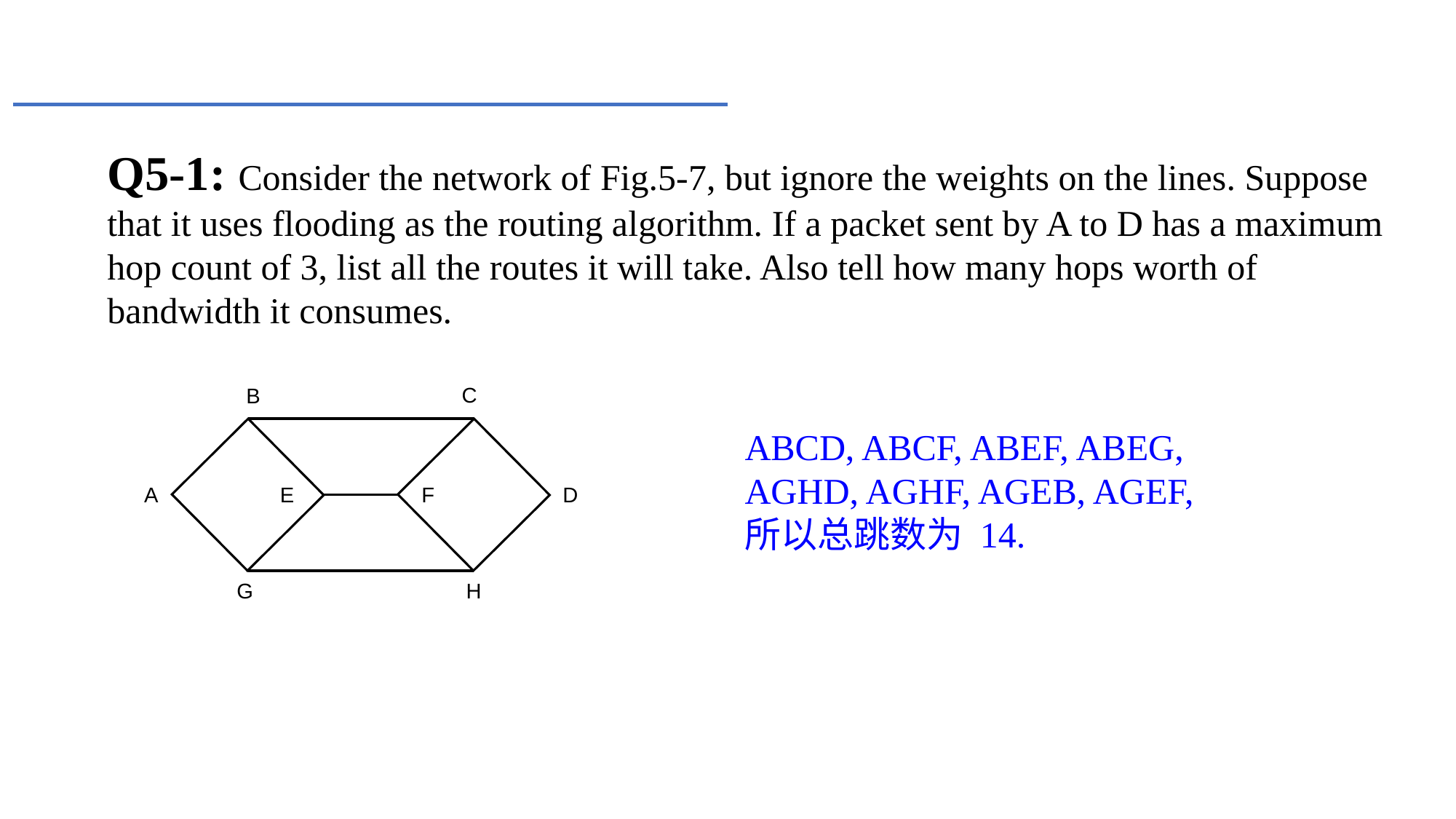

Q5-1: Consider the network of Fig.5-7, but ignore the weights on the lines. Suppose that it uses flooding as the routing algorithm. If a packet sent by A to D has a maximum hop count of 3, list all the routes it will take. Also tell how many hops worth of bandwidth it consumes.
C
B
ABCD, ABCF, ABEF, ABEG, AGHD, AGHF, AGEB, AGEF,
所以总跳数为 14.

E
F
D
A
H
G